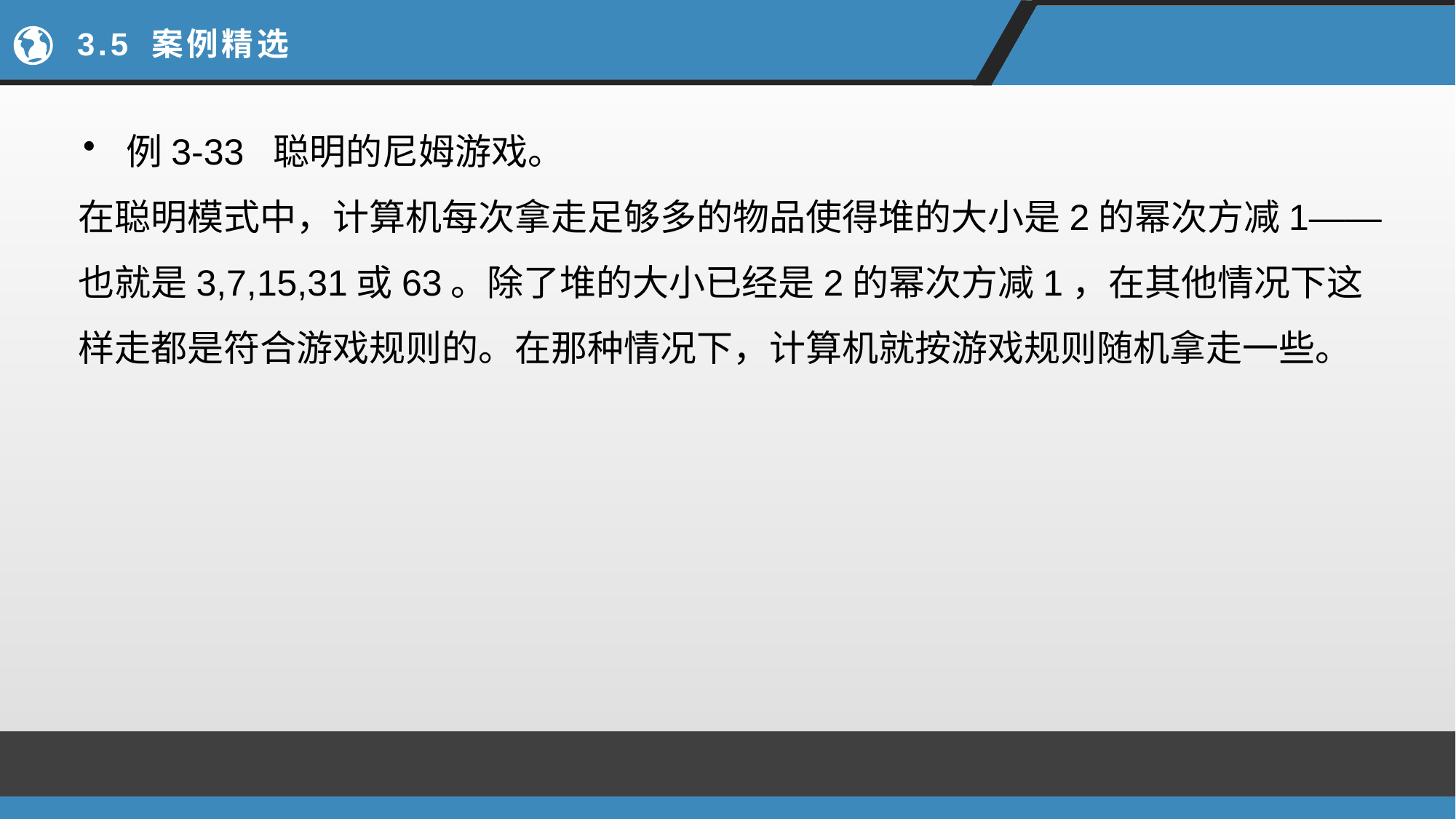

# 3.5 案例精选

例3-33  聪明的尼姆游戏。
在聪明模式中，计算机每次拿走足够多的物品使得堆的大小是2的幂次方减1——也就是3,7,15,31或63。除了堆的大小已经是2的幂次方减1，在其他情况下这样走都是符合游戏规则的。在那种情况下，计算机就按游戏规则随机拿走一些。